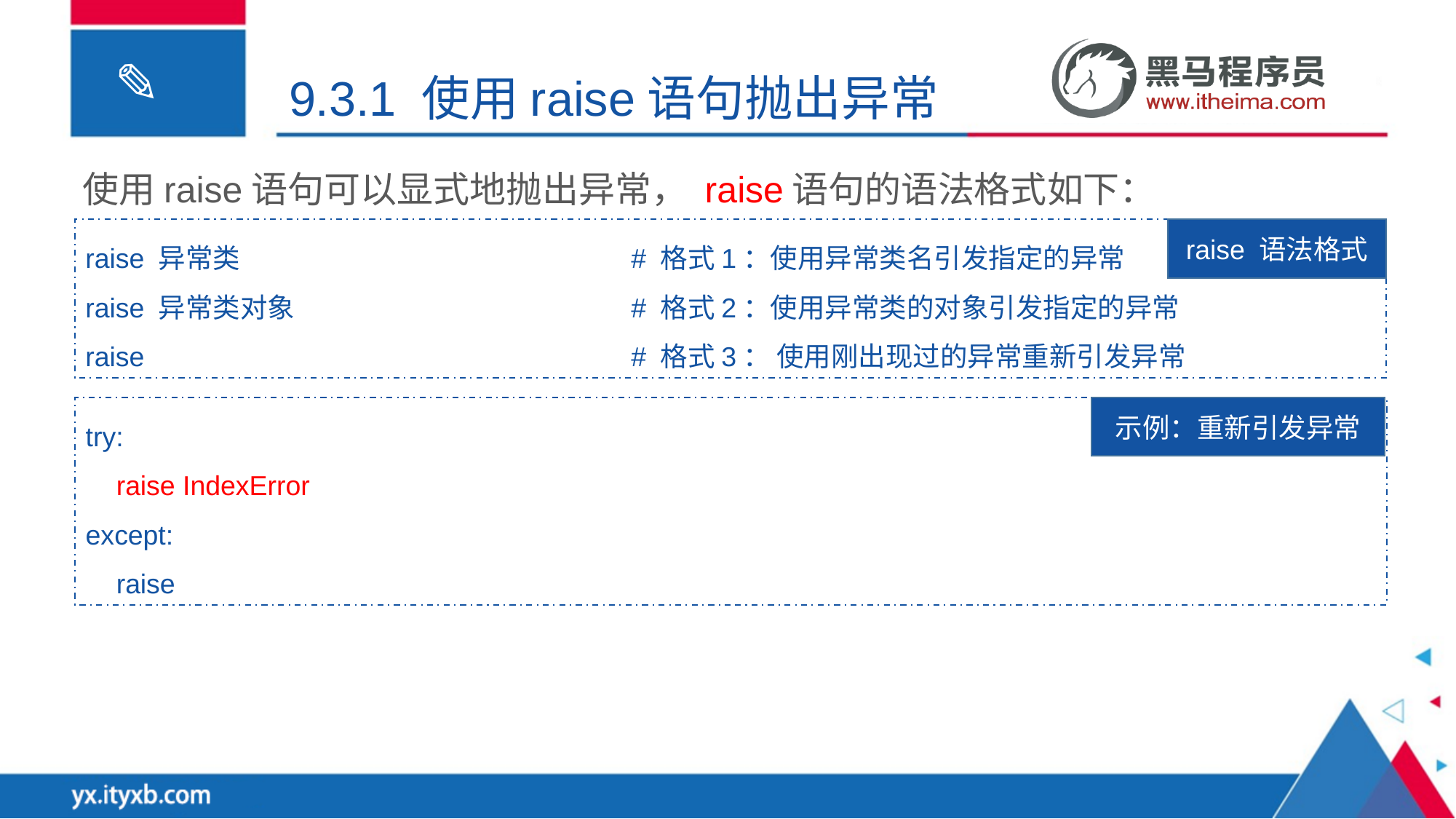

9.3.1 使用raise语句抛出异常
使用raise语句可以显式地抛出异常， raise语句的语法格式如下：
raise 异常类				# 格式1：使用异常类名引发指定的异常
raise 异常类对象				# 格式2：使用异常类的对象引发指定的异常
raise 					# 格式3： 使用刚出现过的异常重新引发异常
raise 语法格式
try:
    raise IndexError
except:
    raise
示例：重新引发异常